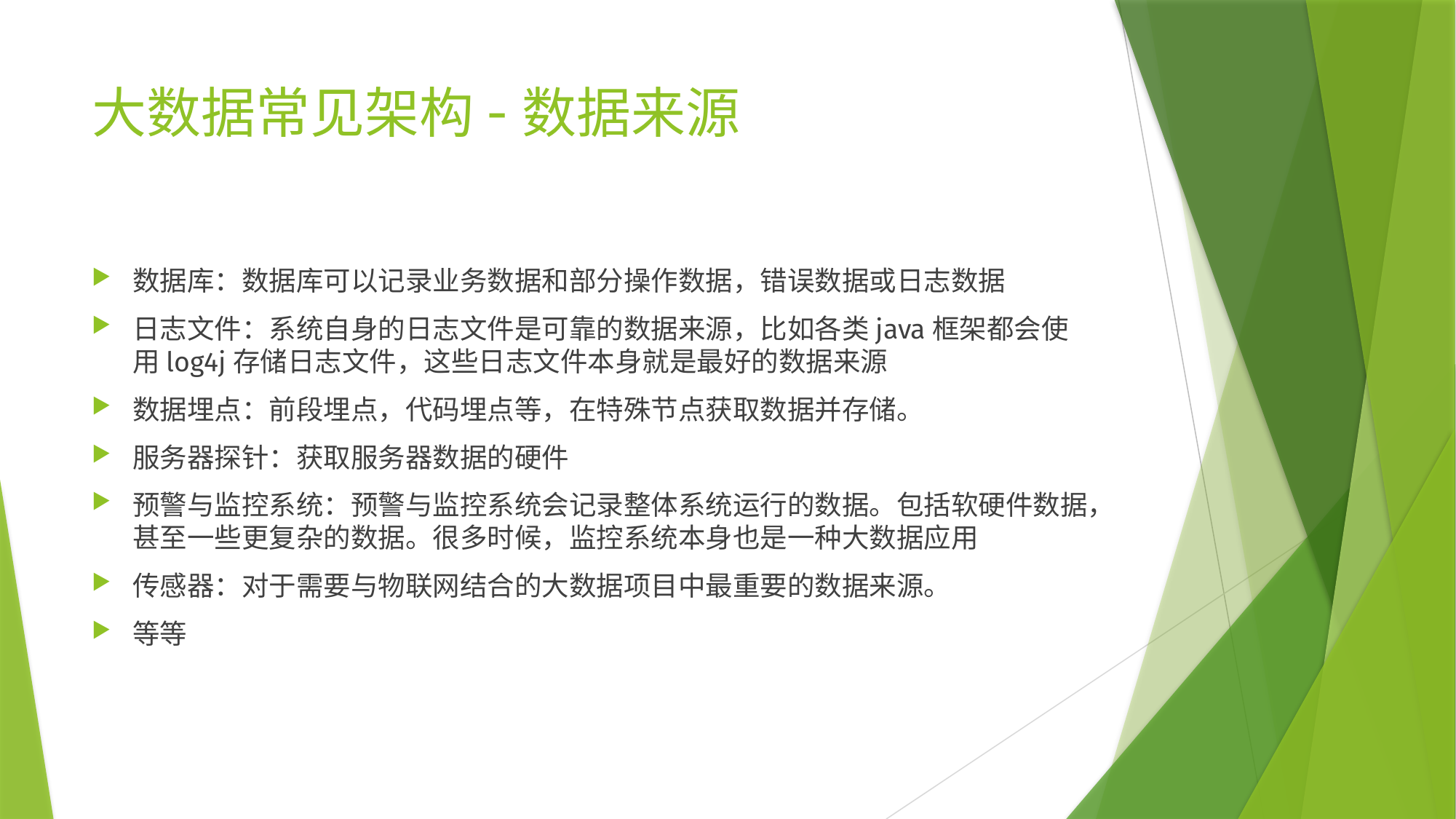

# 大数据常见架构-数据来源
数据库：数据库可以记录业务数据和部分操作数据，错误数据或日志数据
日志文件：系统自身的日志文件是可靠的数据来源，比如各类java框架都会使用log4j存储日志文件，这些日志文件本身就是最好的数据来源
数据埋点：前段埋点，代码埋点等，在特殊节点获取数据并存储。
服务器探针：获取服务器数据的硬件
预警与监控系统：预警与监控系统会记录整体系统运行的数据。包括软硬件数据，甚至一些更复杂的数据。很多时候，监控系统本身也是一种大数据应用
传感器：对于需要与物联网结合的大数据项目中最重要的数据来源。
等等